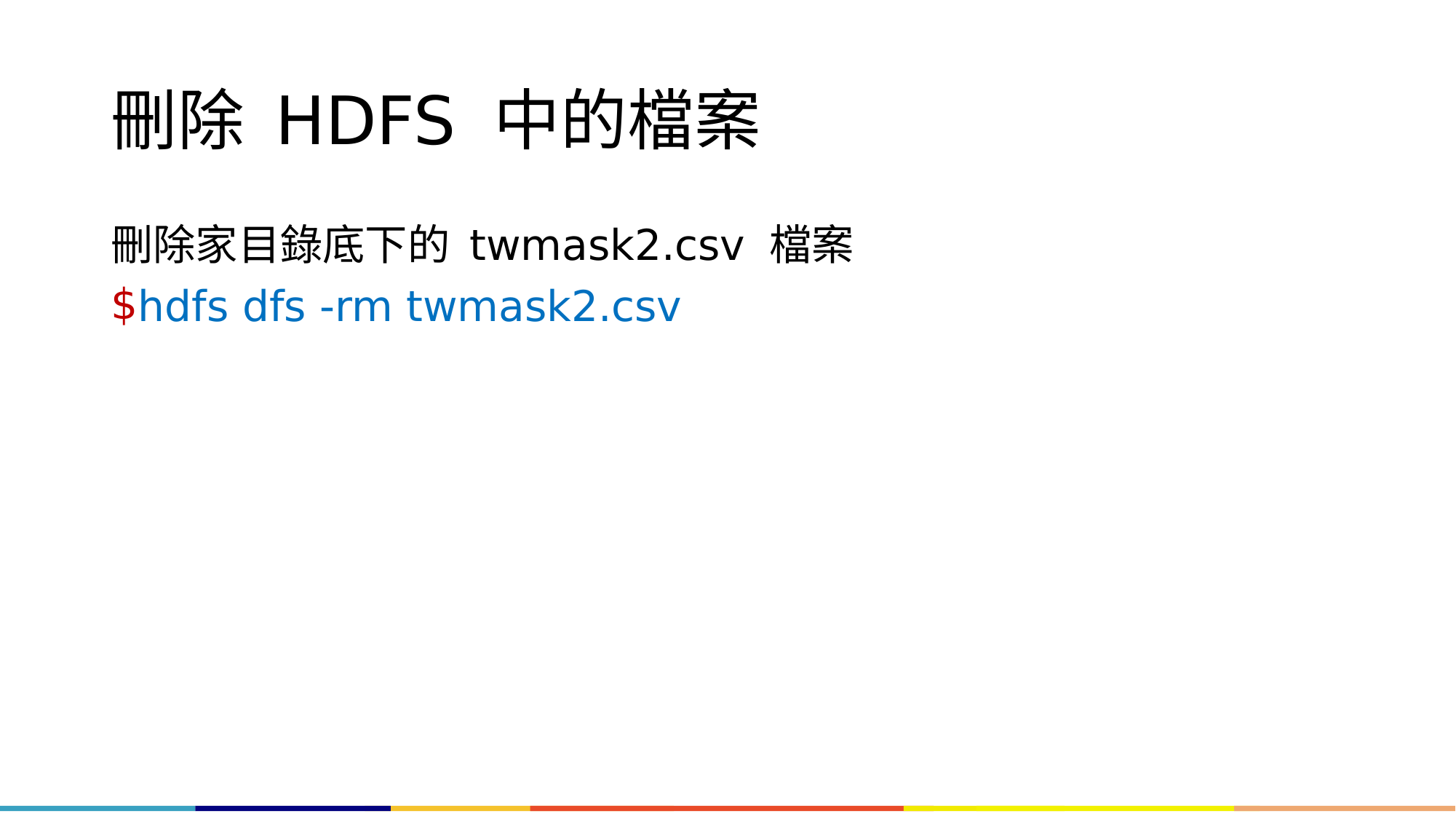

# 刪除 HDFS 中的檔案
刪除家目錄底下的 twmask2.csv 檔案
hdfs dfs -rm twmask2.csv